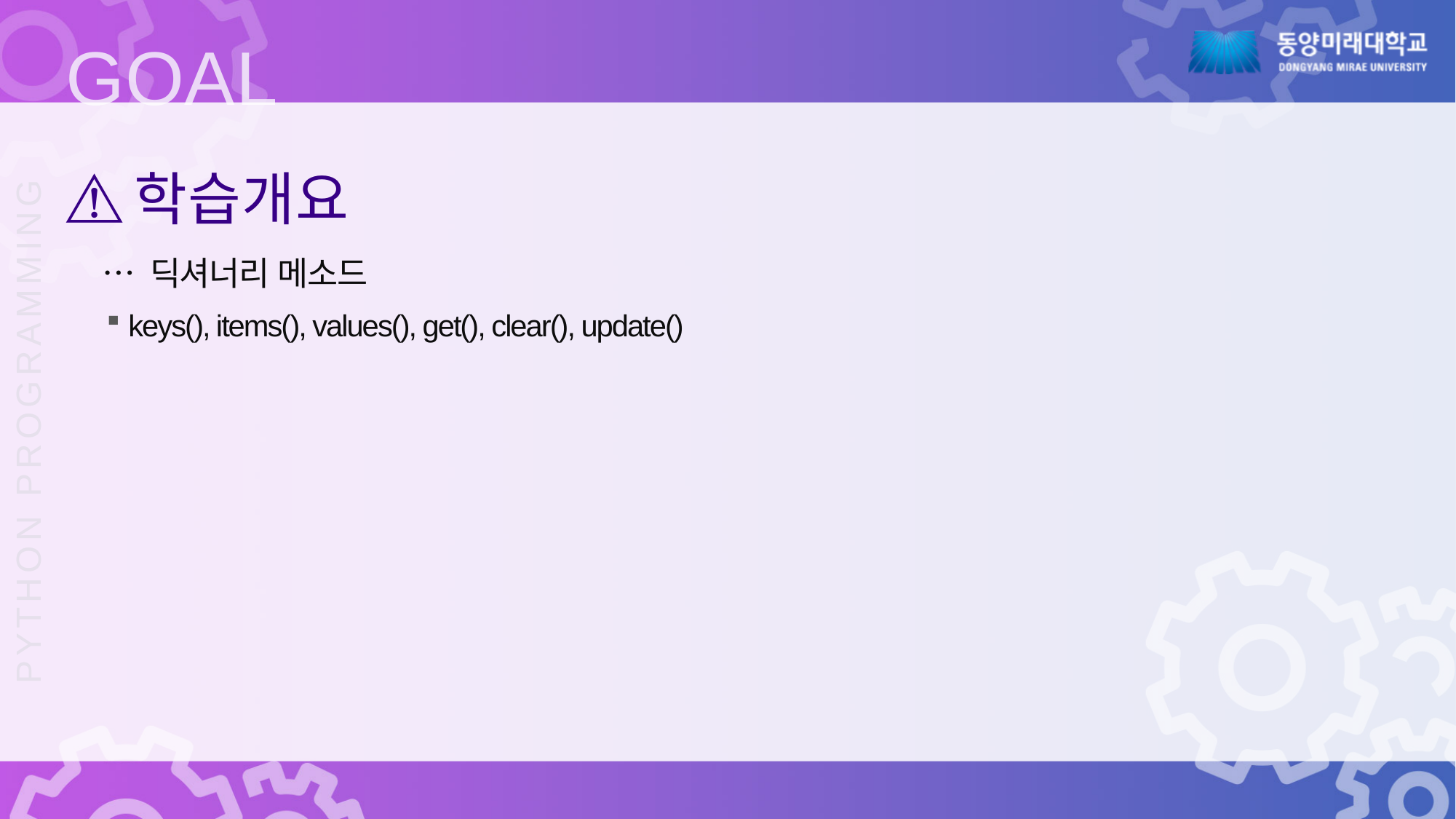

학습개요
… 딕셔너리 메소드
keys(), items(), values(), get(), clear(), update()